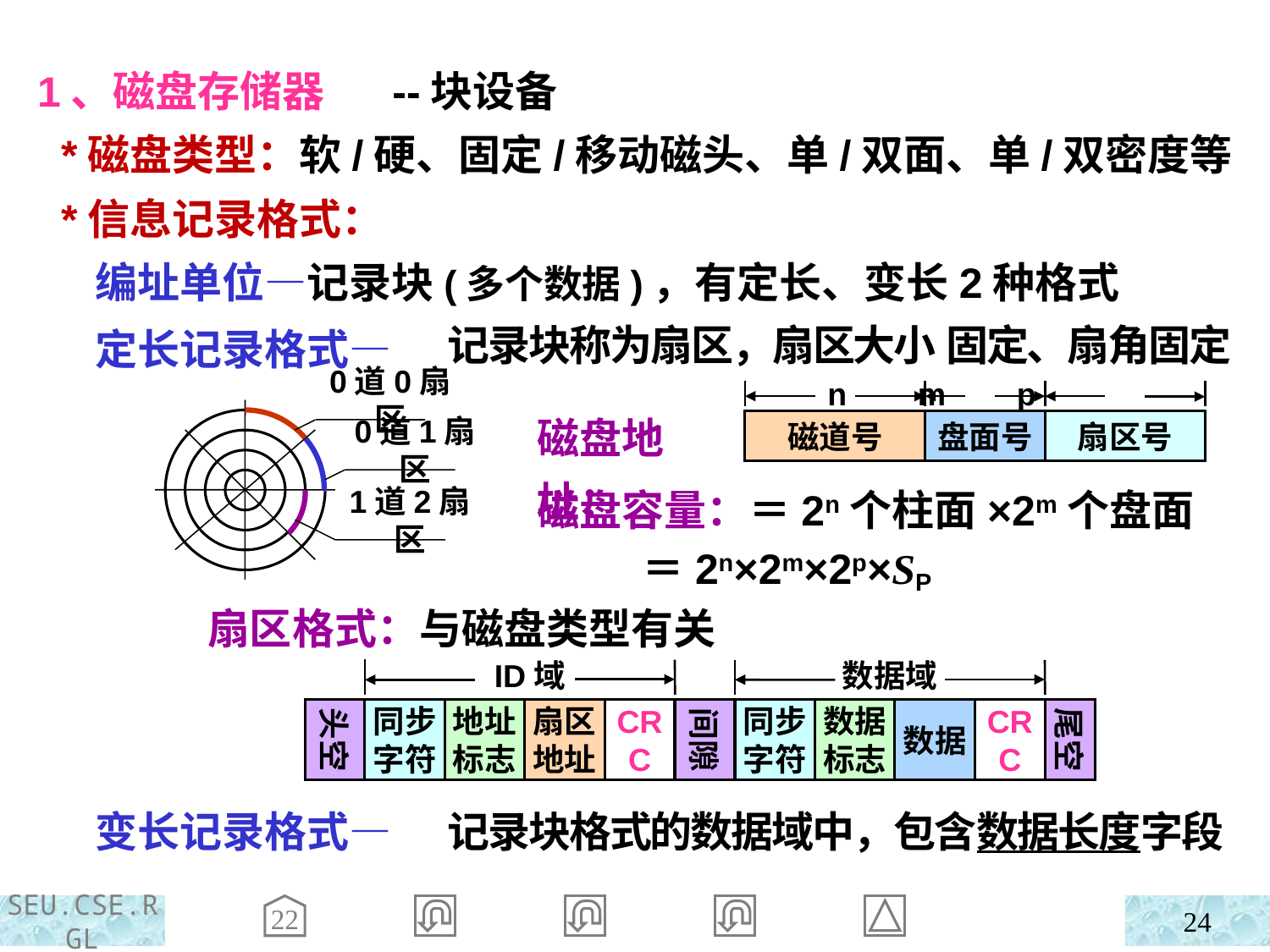

1、磁盘存储器      --块设备
  *磁盘类型：软/硬、固定/移动磁头、单/双面、单/双密度等
  *信息记录格式：
     编址单位—记录块(多个数据)，有定长、变长2种格式
记录块称为扇区，扇区大小 固定、扇角固定
     定长记录格式—

     变长记录格式—
0道0扇区

0道1扇区

1道2扇区

n        m        p
磁道号
盘面号
扇区号
磁盘地址：
磁盘容量：＝2n个柱面×2m个盘面
          ＝2n×2m×2p×SP
扇区格式：与磁盘类型有关
ID域
数据域
头空
同步字符
地址标志
扇区地址
CRC
间隙
同步字符
数据标志
数据
CRC
尾空
记录块格式的数据域中，包含数据长度字段

22
24